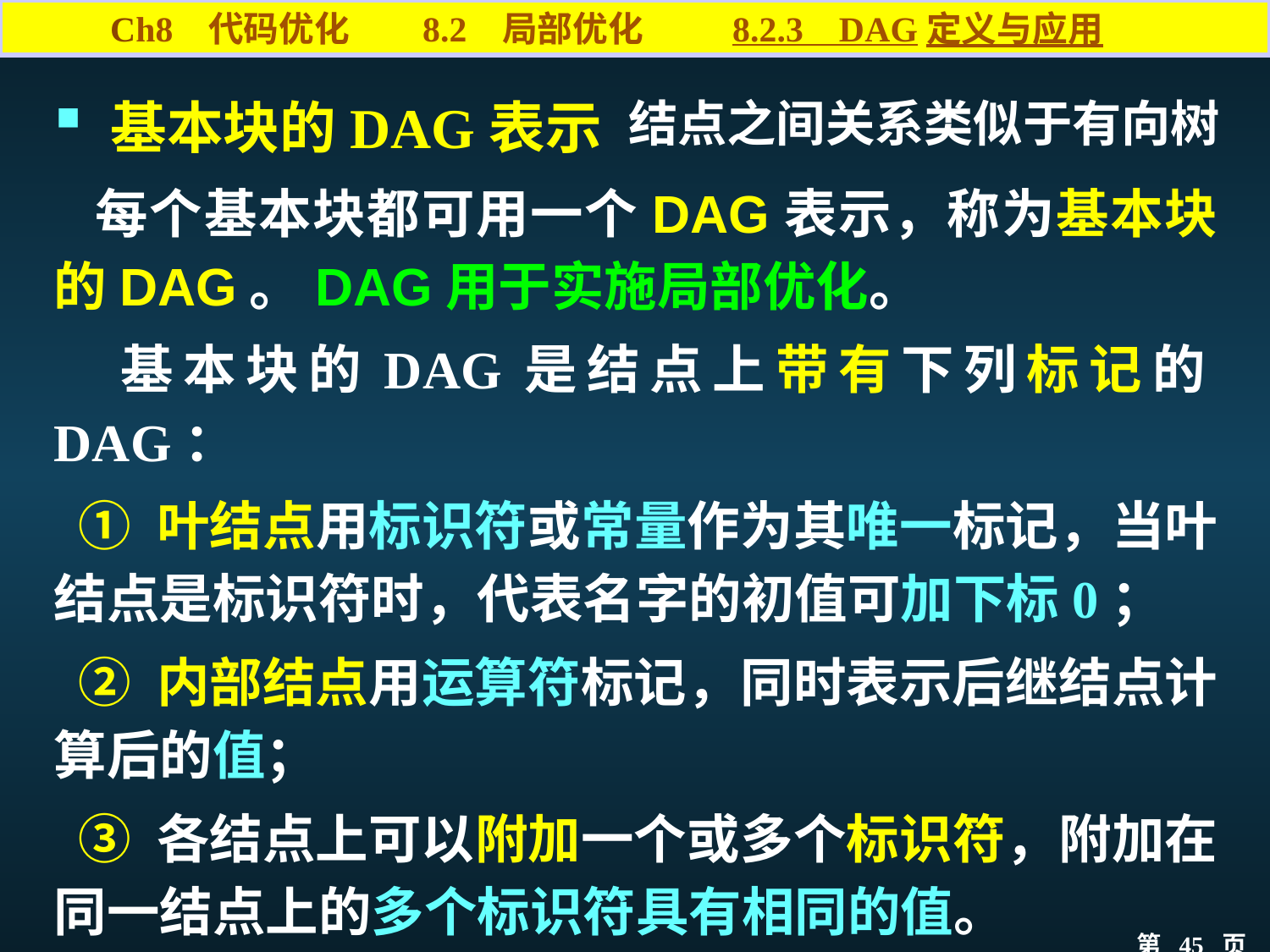

Ch8   代码优化        8.2   局部优化          8.2.3    DAG定义与应用
 基本块的DAG表示
  每个基本块都可用一个DAG表示，称为基本块的DAG。DAG用于实施局部优化。
  基本块的DAG是结点上带有下列标记的DAG：
  ① 叶结点用标识符或常量作为其唯一标记，当叶结点是标识符时，代表名字的初值可加下标0；
  ② 内部结点用运算符标记，同时表示后继结点计算后的值；
  ③ 各结点上可以附加一个或多个标识符，附加在同一结点上的多个标识符具有相同的值。
结点之间关系类似于有向树